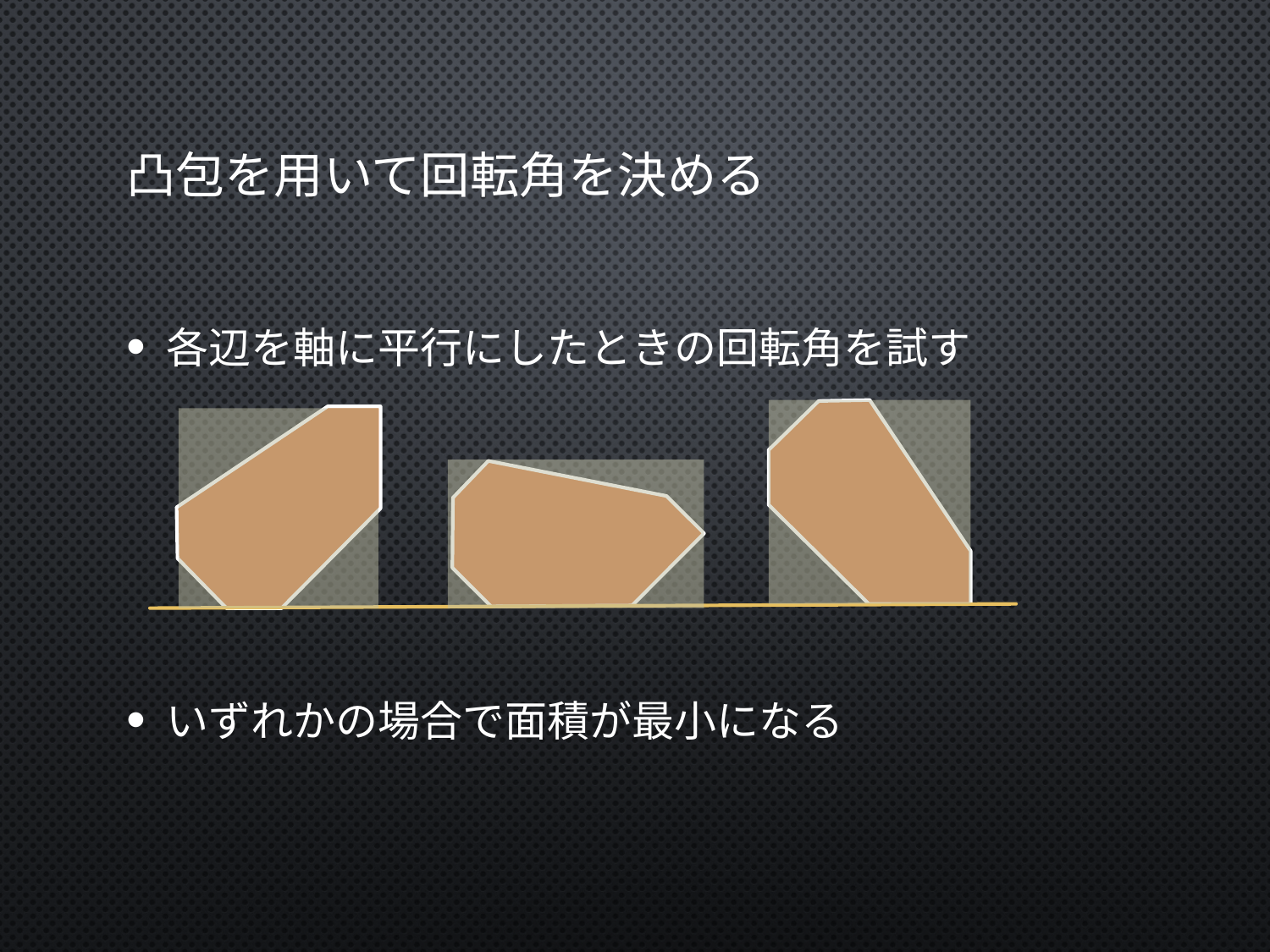

# 凸包を用いて回転角を決める
各辺を軸に平行にしたときの回転角を試す

いずれかの場合で面積が最小になる